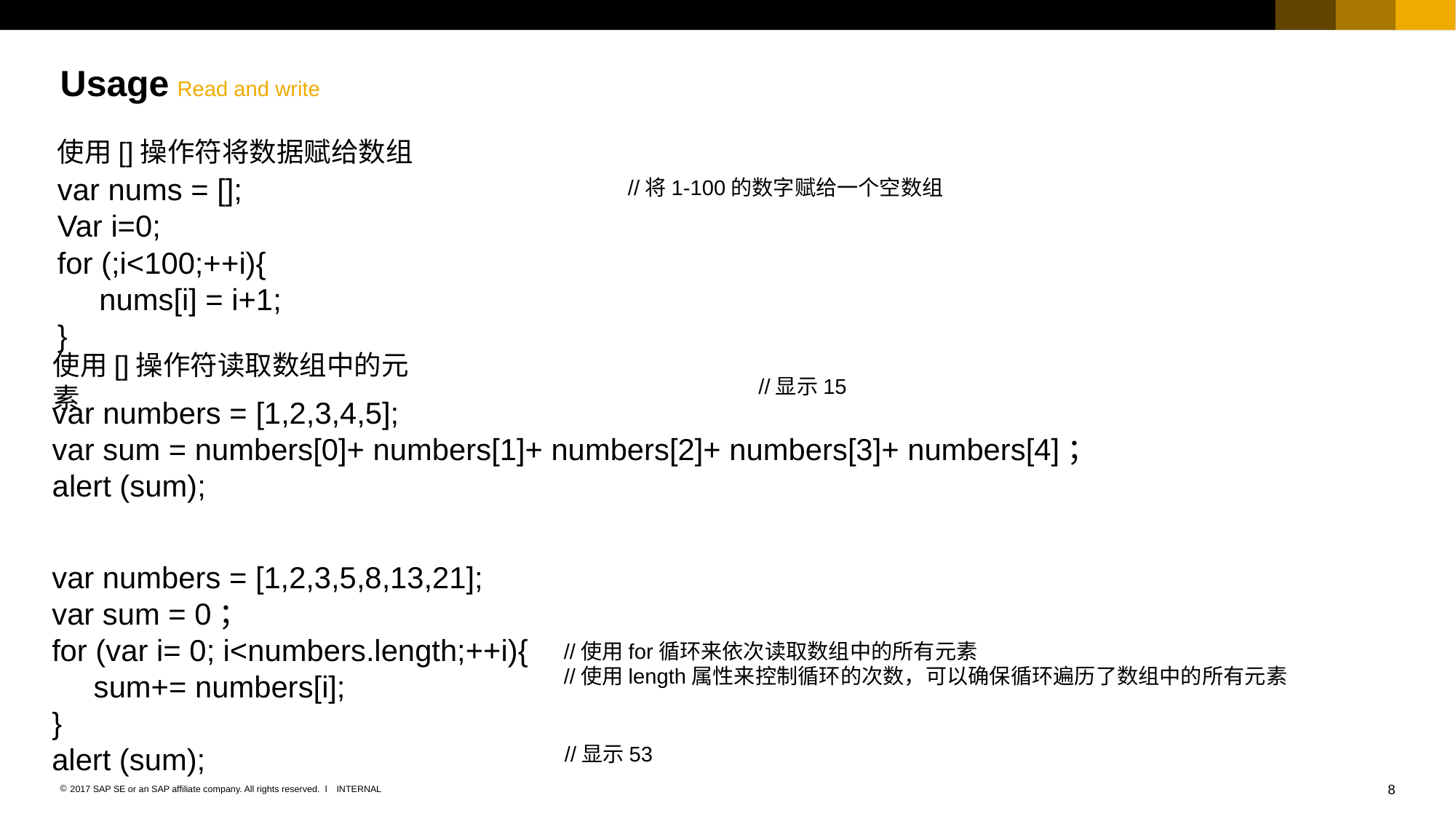

# Usage
Read and write
使用[]操作符将数据赋给数组
var nums = [];
Var i=0;
for (;i<100;++i){
     nums[i] = i+1;
}
//将1-100的数字赋给一个空数组
使用[]操作符读取数组中的元素
//显示15
var numbers = [1,2,3,4,5];
var sum = numbers[0]+ numbers[1]+ numbers[2]+ numbers[3]+ numbers[4]；
alert (sum);
var numbers = [1,2,3,5,8,13,21];
var sum = 0；
for (var i= 0; i<numbers.length;++i){
     sum+= numbers[i];
}
alert (sum);
//使用for循环来依次读取数组中的所有元素
//使用length属性来控制循环的次数，可以确保循环遍历了数组中的所有元素
//显示53
8